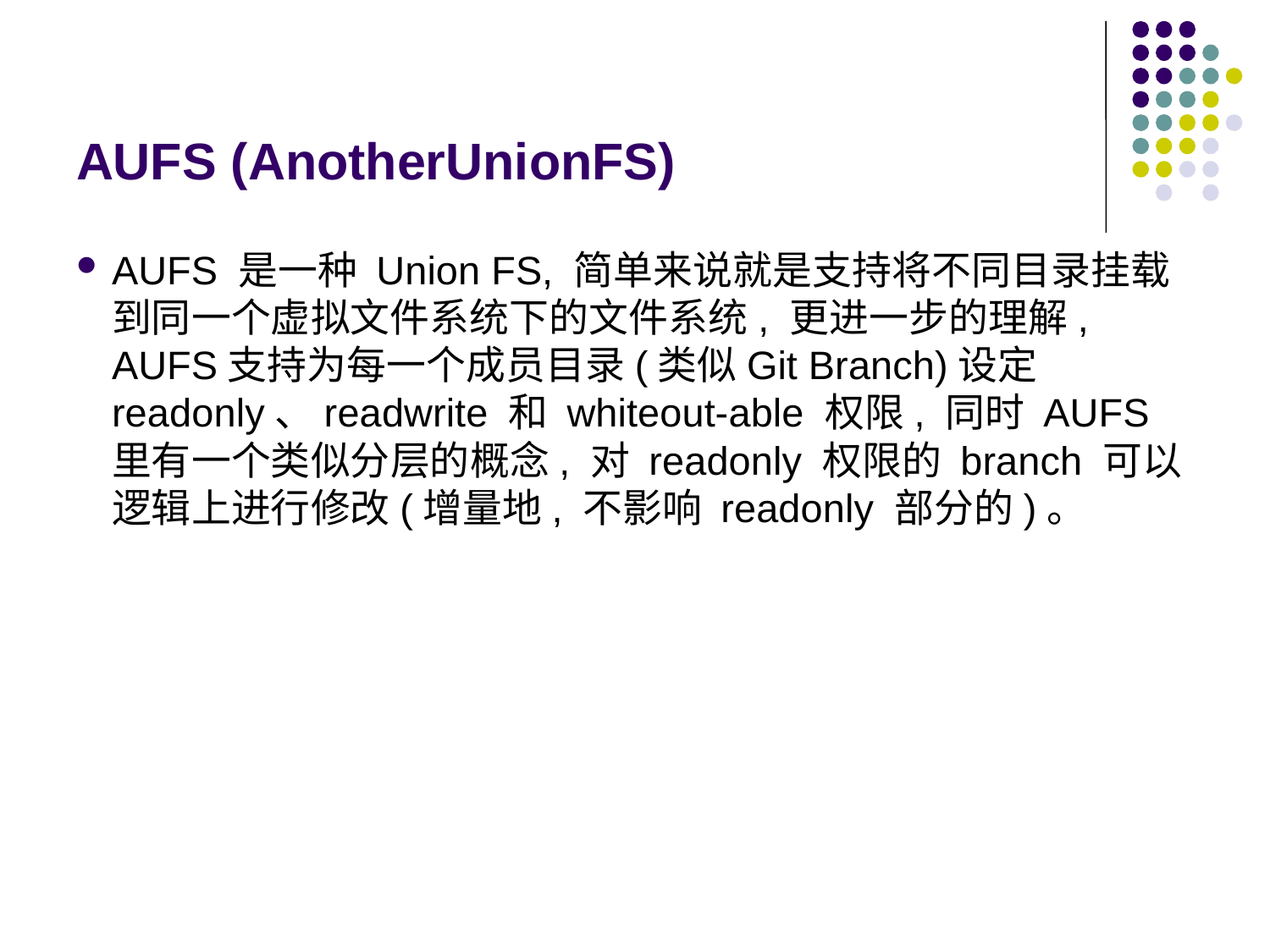

# AUFS (AnotherUnionFS)
AUFS 是一种 Union FS, 简单来说就是支持将不同目录挂载到同一个虚拟文件系统下的文件系统, 更进一步的理解, AUFS支持为每一个成员目录(类似Git Branch)设定readonly、readwrite 和 whiteout-able 权限, 同时 AUFS 里有一个类似分层的概念, 对 readonly 权限的 branch 可以逻辑上进行修改(增量地, 不影响 readonly 部分的)。